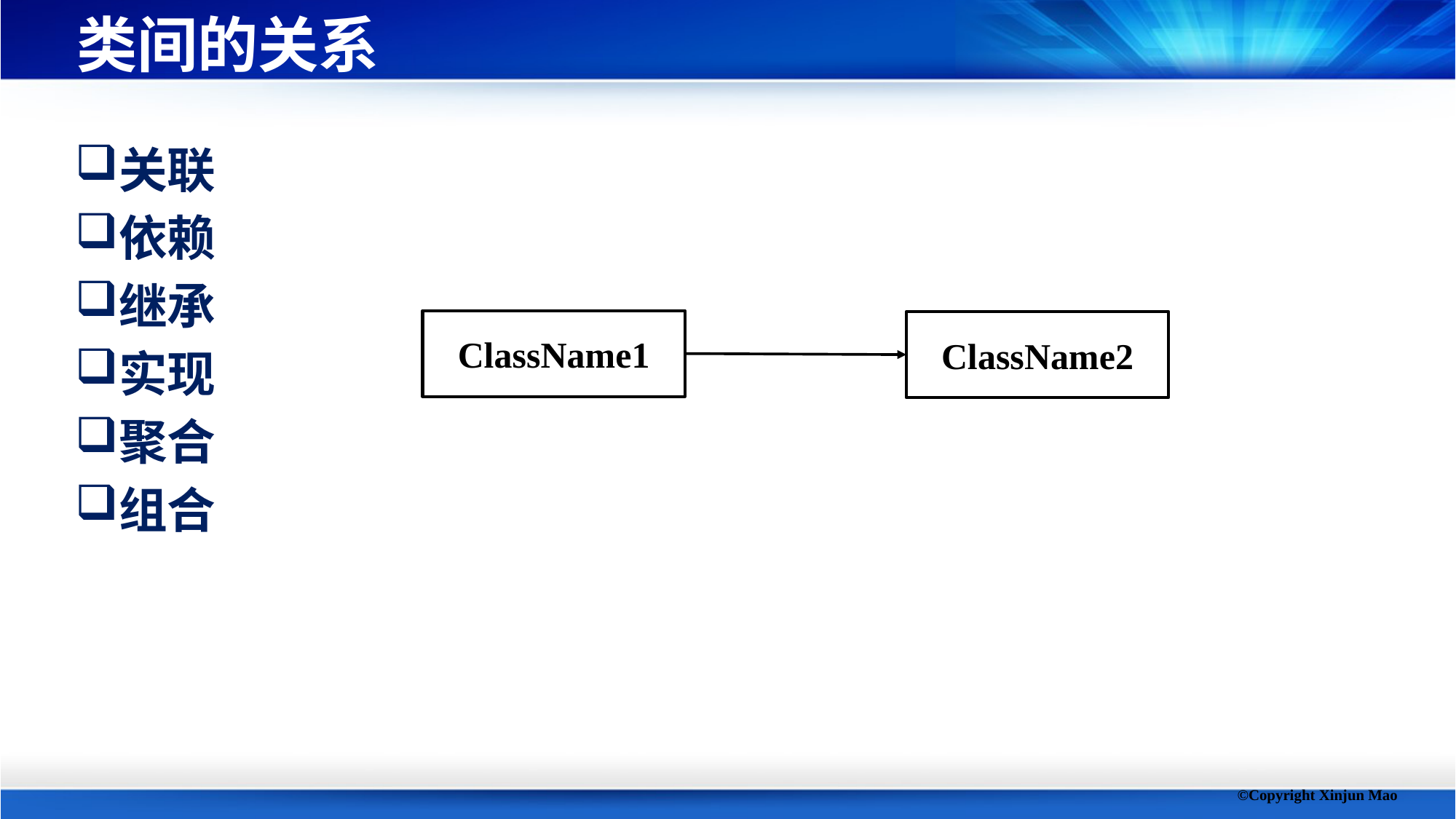

# 类间的关系
关联
依赖
继承
实现
聚合
组合

ClassName1
ClassName2
©Copyright Xinjun Mao
23